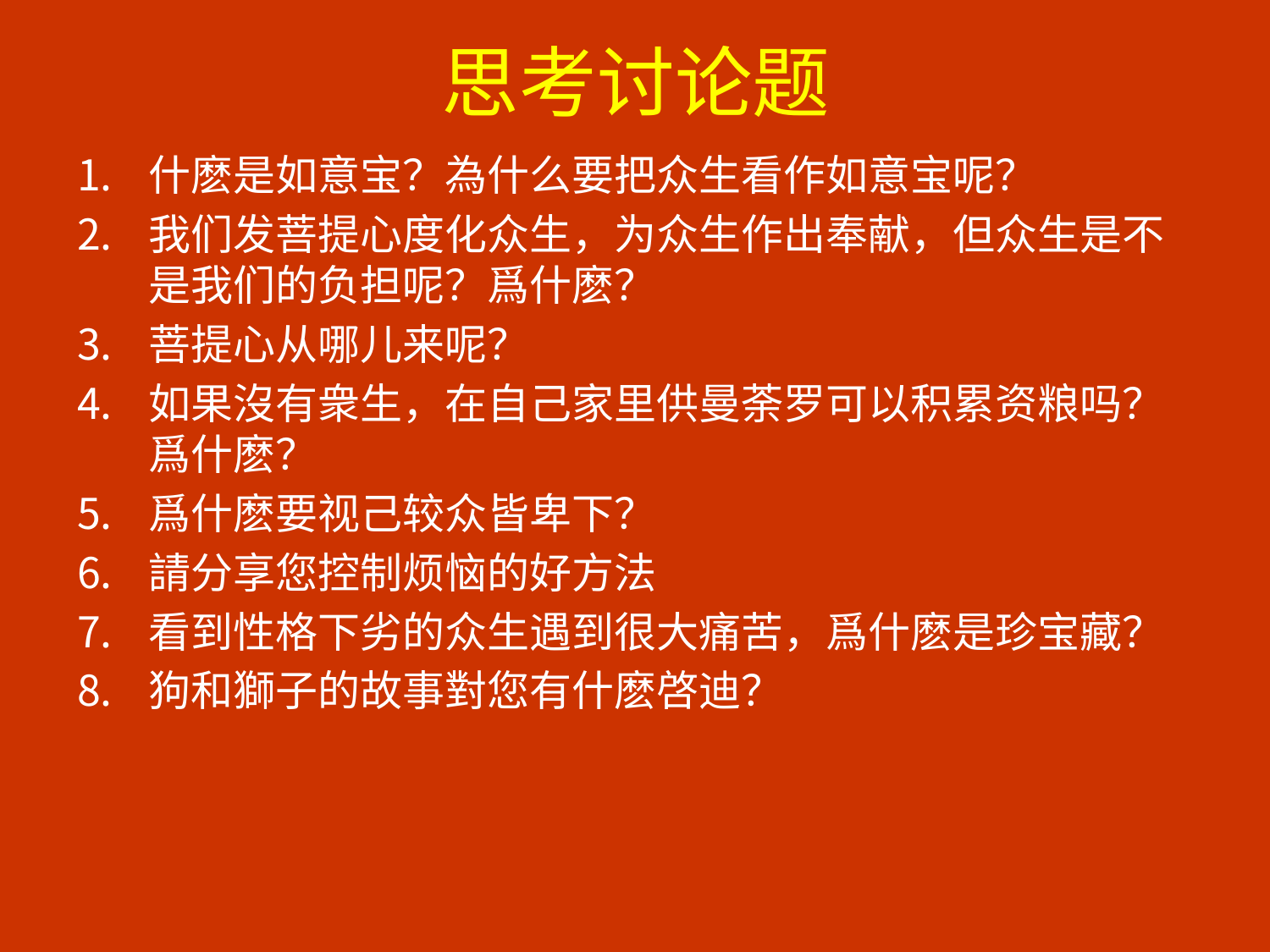

# 思考讨论题
什麽是如意宝？為什么要把众生看作如意宝呢？
我们发菩提心度化众生，为众生作出奉献，但众生是不是我们的负担呢？爲什麽？
菩提心从哪儿来呢？
如果沒有衆生，在自己家里供曼荼罗可以积累资粮吗？爲什麽？
爲什麽要视己较众皆卑下？
請分享您控制烦恼的好方法
看到性格下劣的众生遇到很大痛苦，爲什麽是珍宝藏？
狗和獅子的故事對您有什麽啓迪？